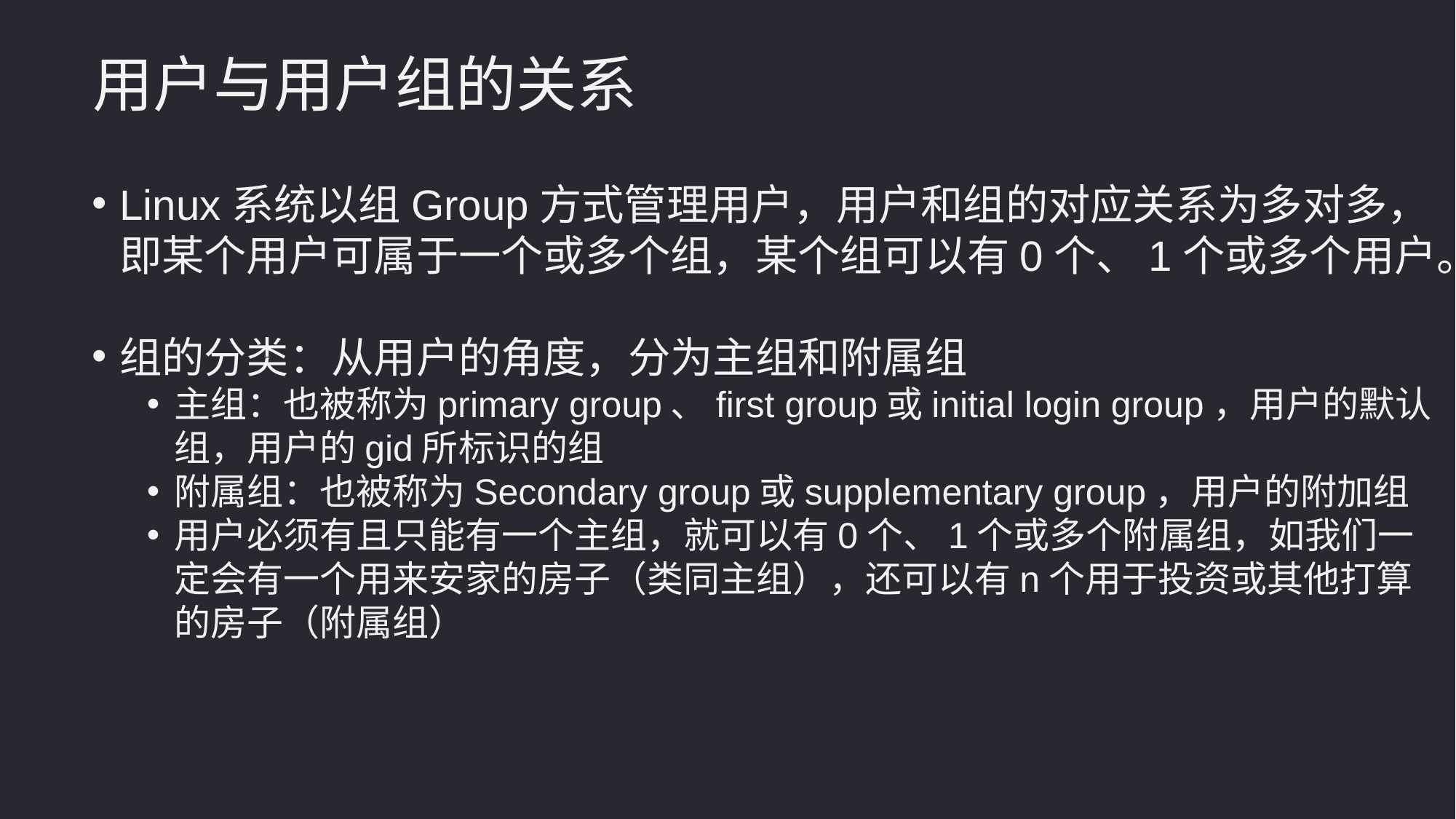

用户与用户组的关系
Linux系统以组Group方式管理用户，用户和组的对应关系为多对多，即某个用户可属于一个或多个组，某个组可以有0个、1个或多个用户。

组的分类：从用户的角度，分为主组和附属组
主组：也被称为primary group、first group或initial login group，用户的默认组，用户的gid所标识的组
附属组：也被称为Secondary group或supplementary group，用户的附加组
用户必须有且只能有一个主组，就可以有0个、1个或多个附属组，如我们一定会有一个用来安家的房子（类同主组），还可以有n个用于投资或其他打算的房子（附属组）